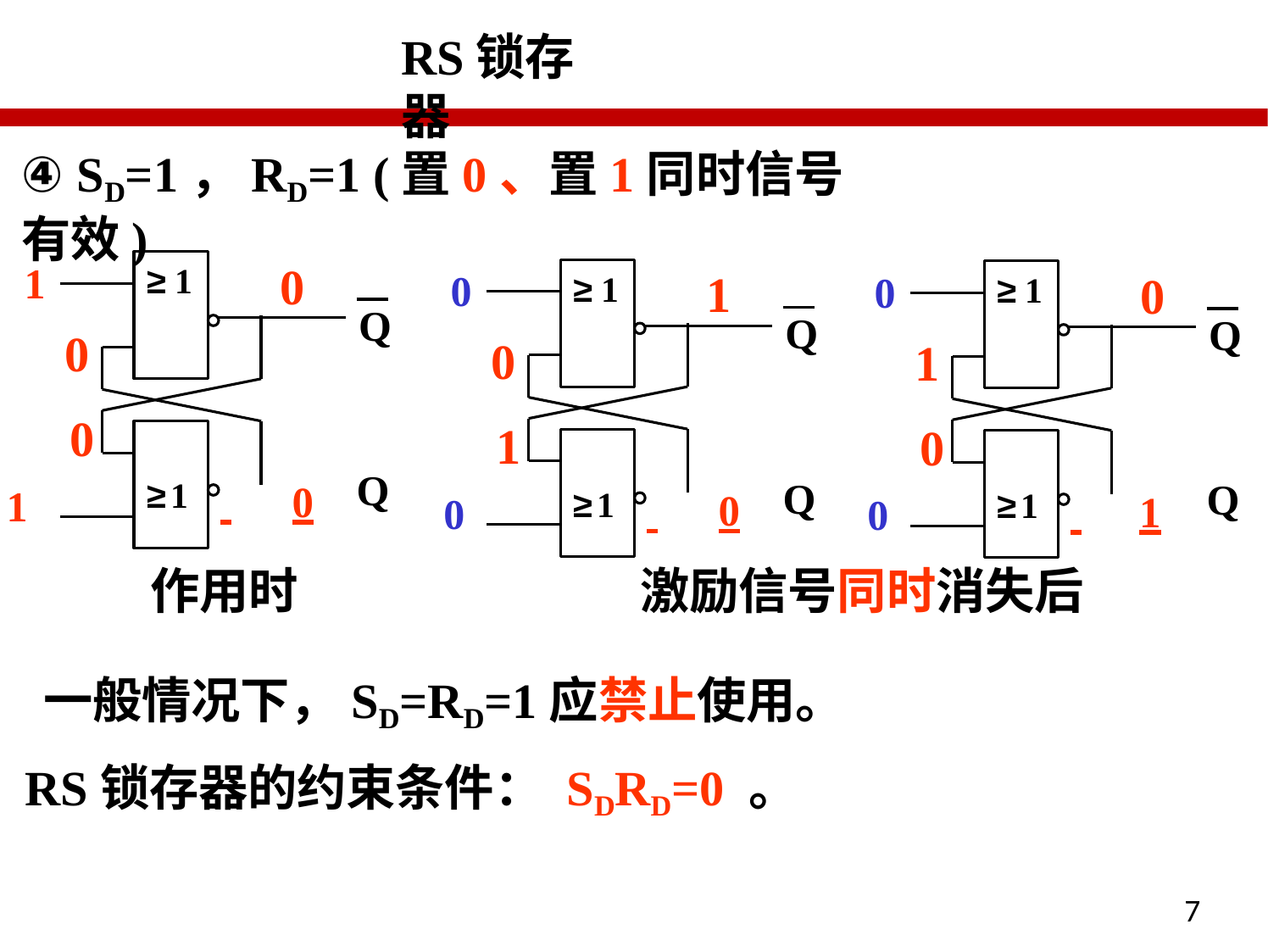

# RS锁存器
④ SD=1，RD=1 (置0、置1同时信号有效)

0
1
≥1

1
0
0
0
≥1
≥1

Q

Q

Q

0

0
1

0

1
0

≥1	 	0
≥1	 	0
≥1	 	1

Q
Q
Q
1

0
0

激励信号同时消失后
作用时
一般情况下，SD=RD=1应禁止使用。
RS锁存器的约束条件： SDRD=0 。
7